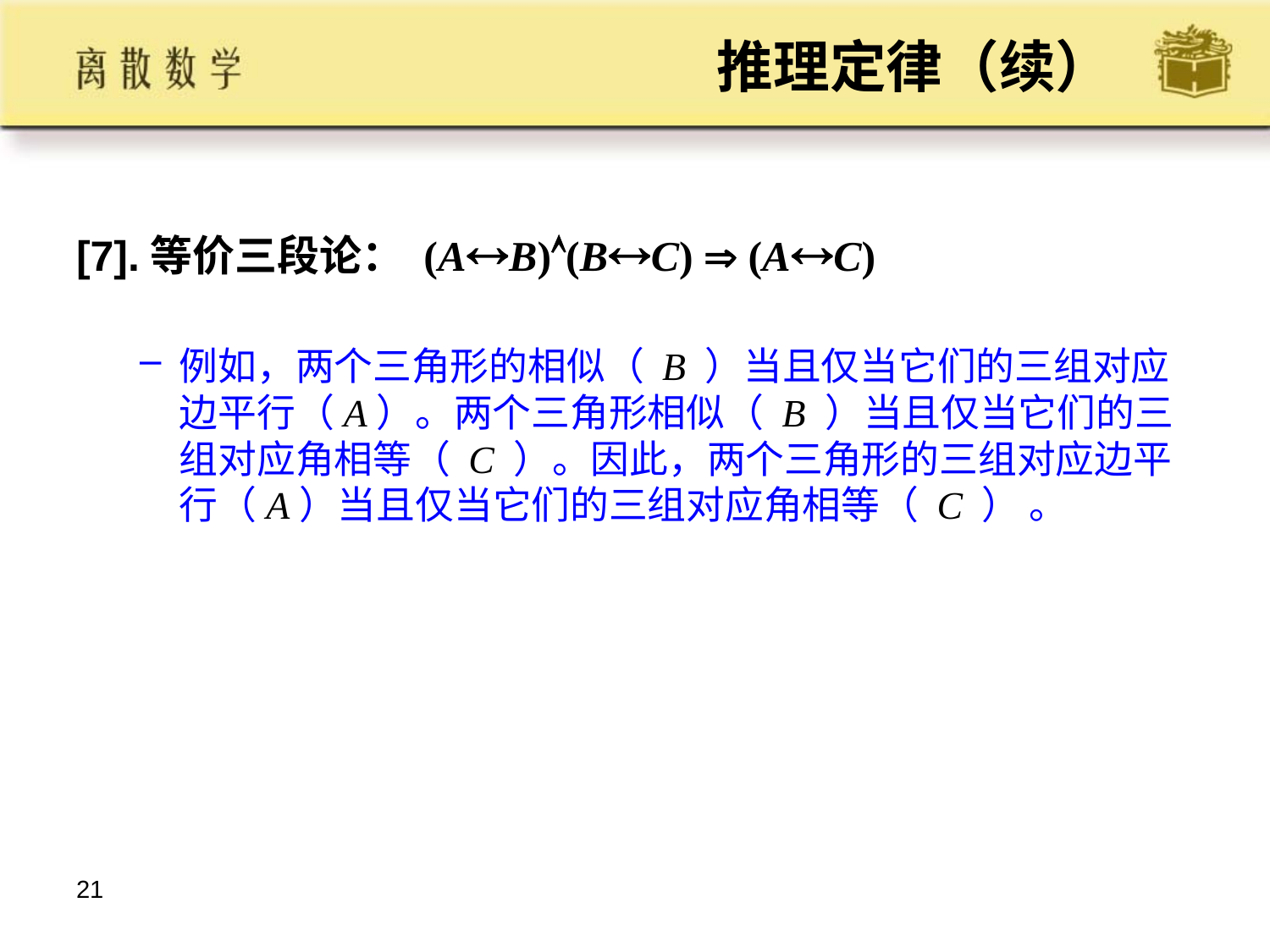

# 推理定律（续）
[7].等价三段论： (A↔B)∧(B↔C) ⇒ (A↔C)

例如，两个三角形的相似（ B ）当且仅当它们的三组对应边平行（A）。两个三角形相似（ B ）当且仅当它们的三组对应角相等（ C ）。因此，两个三角形的三组对应边平行（A）当且仅当它们的三组对应角相等（ C ） 。

21